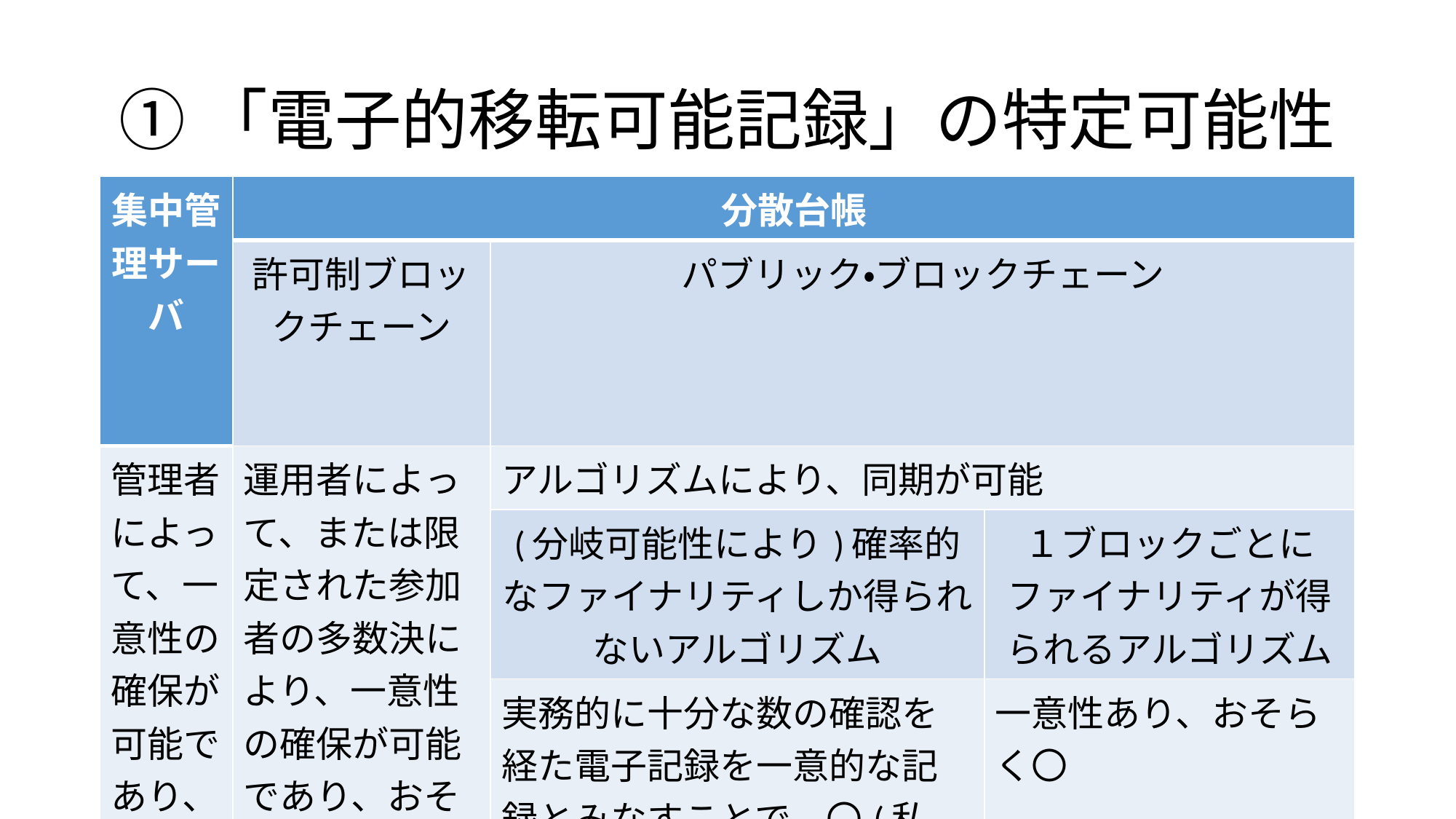

# ①「電子的移転可能記録」の特定可能性
| 集中管理サーバ | 分散台帳 |  |  |
| --- | --- | --- | --- |
|  | 許可制ブロックチェーン | パブリック・ブロックチェーン |  |
| 管理者によって、一意性の確保が可能であり、〇 | 運用者によって、または限定された参加者の多数決により、一意性の確保が可能であり、おそらく〇 | アルゴリズムにより、同期が可能 |  |
|  |  | (分岐可能性により)確率的なファイナリティしか得られないアルゴリズム | １ブロックごとにファイナリティが得られるアルゴリズム |
|  |  | 実務的に十分な数の確認を経た電子記録を一意的な記録とみなすことで、〇(私見) | 一意性あり、おそらく〇 |